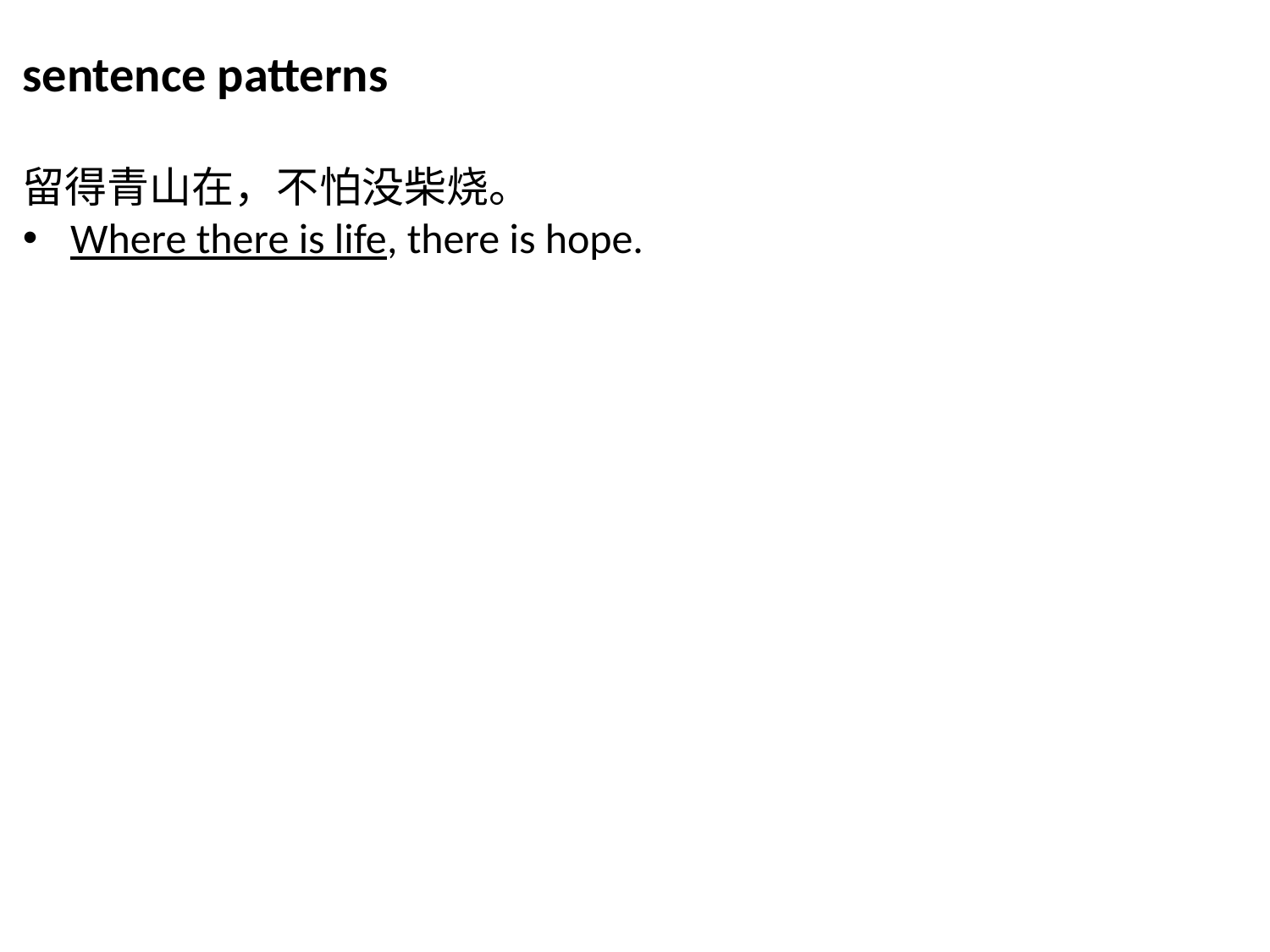

sentence patterns

留得青山在，不怕没柴烧。
Where there is life, there is hope.